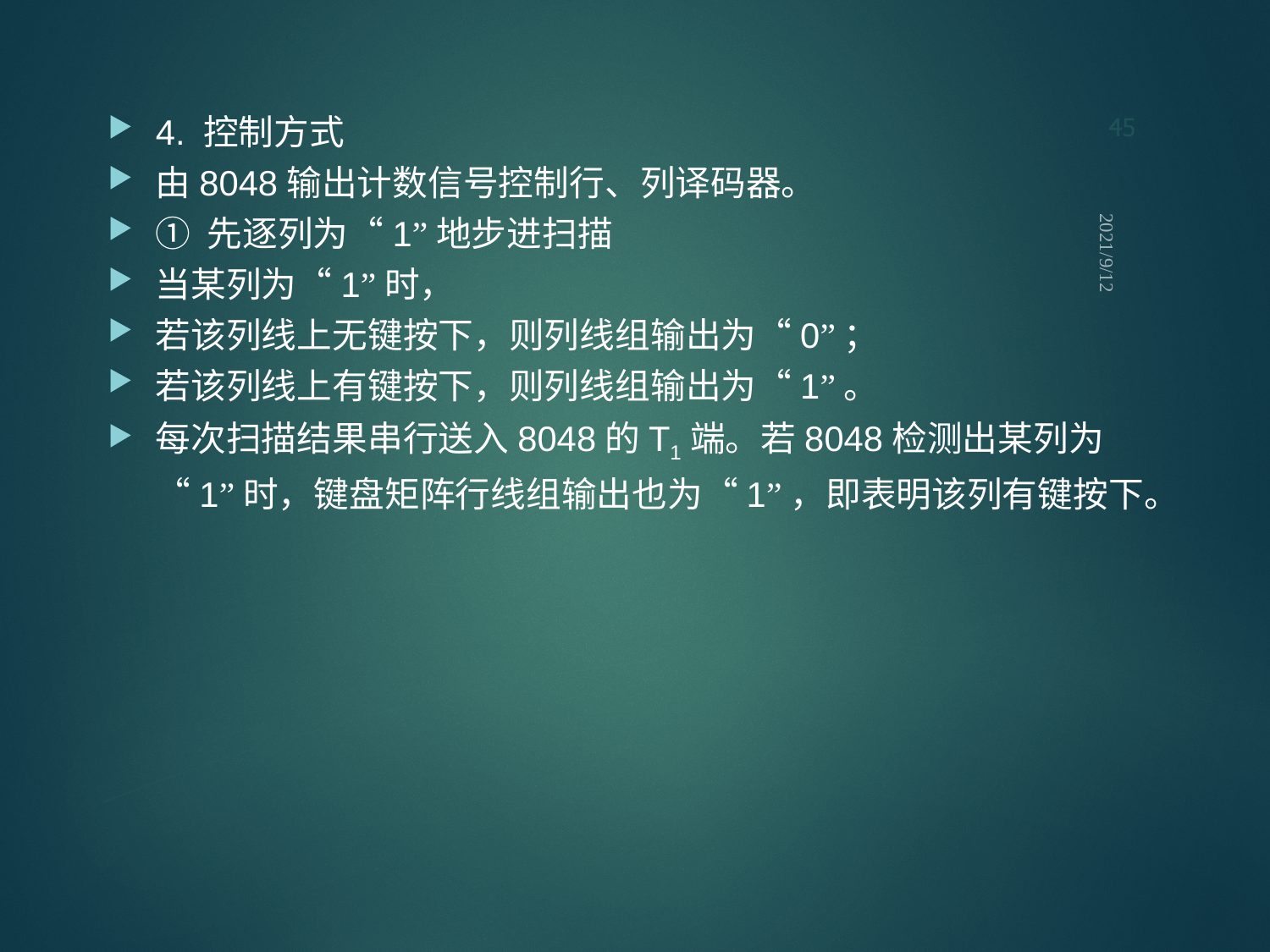

45
4. 控制方式
由8048输出计数信号控制行、列译码器。
① 先逐列为“1”地步进扫描
当某列为“1”时，
若该列线上无键按下，则列线组输出为“0”；
若该列线上有键按下，则列线组输出为“1”。
每次扫描结果串行送入8048的T1端。若8048检测出某列为“1”时，键盘矩阵行线组输出也为“1”，即表明该列有键按下。
2021/9/12